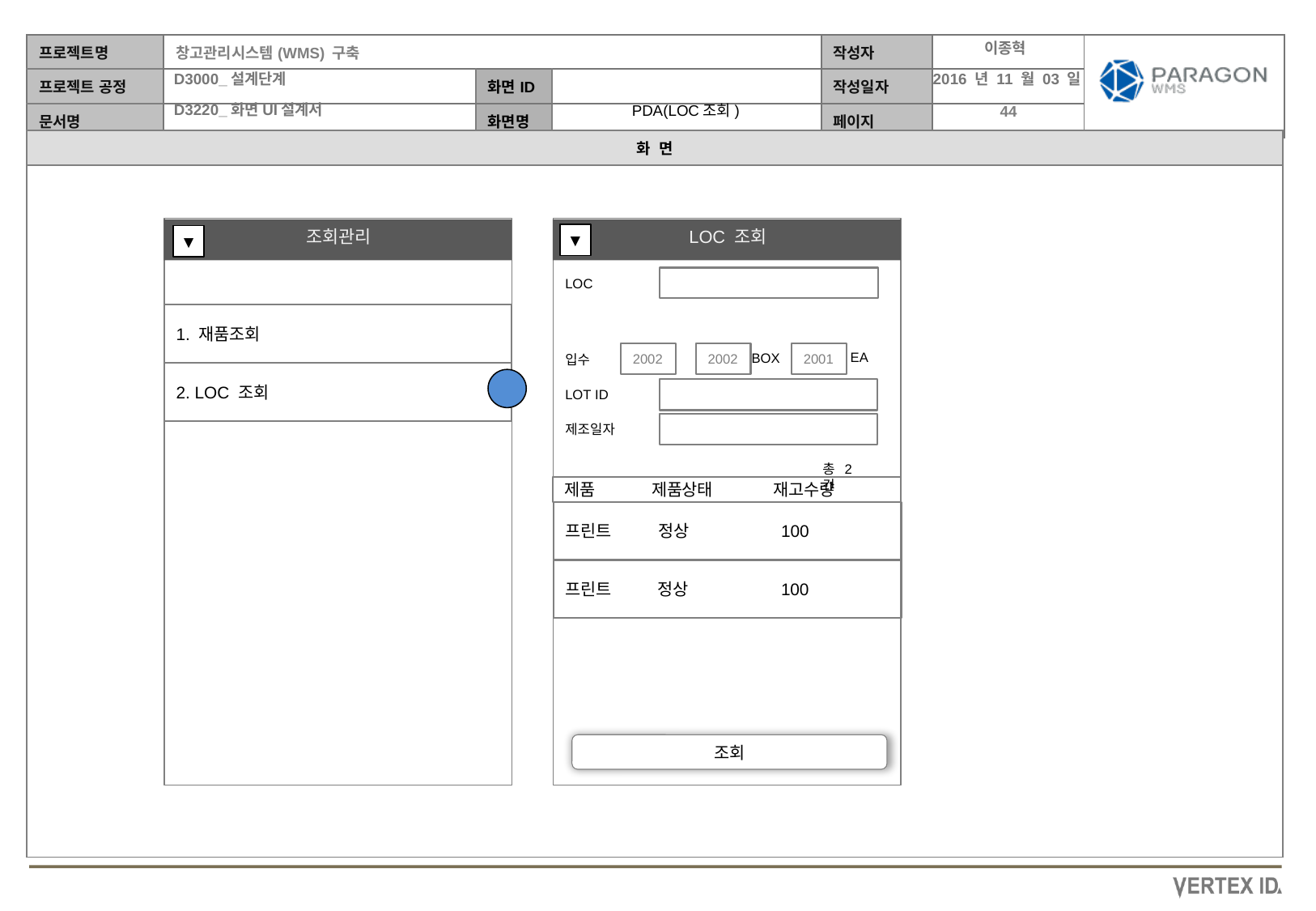

이종혁
2016 년 11 월 03 일
PDA(LOC조회)

조회관리
LOC 조회
▼
▼

LOC
1. 재품조회
2002
2001
2002
EA
BOX
입수
2. LOC 조회

LOT ID

제조일자
총2건
제품            제품상태             재고수량
프린트          정상                   100
프린트          정상                   100
조회